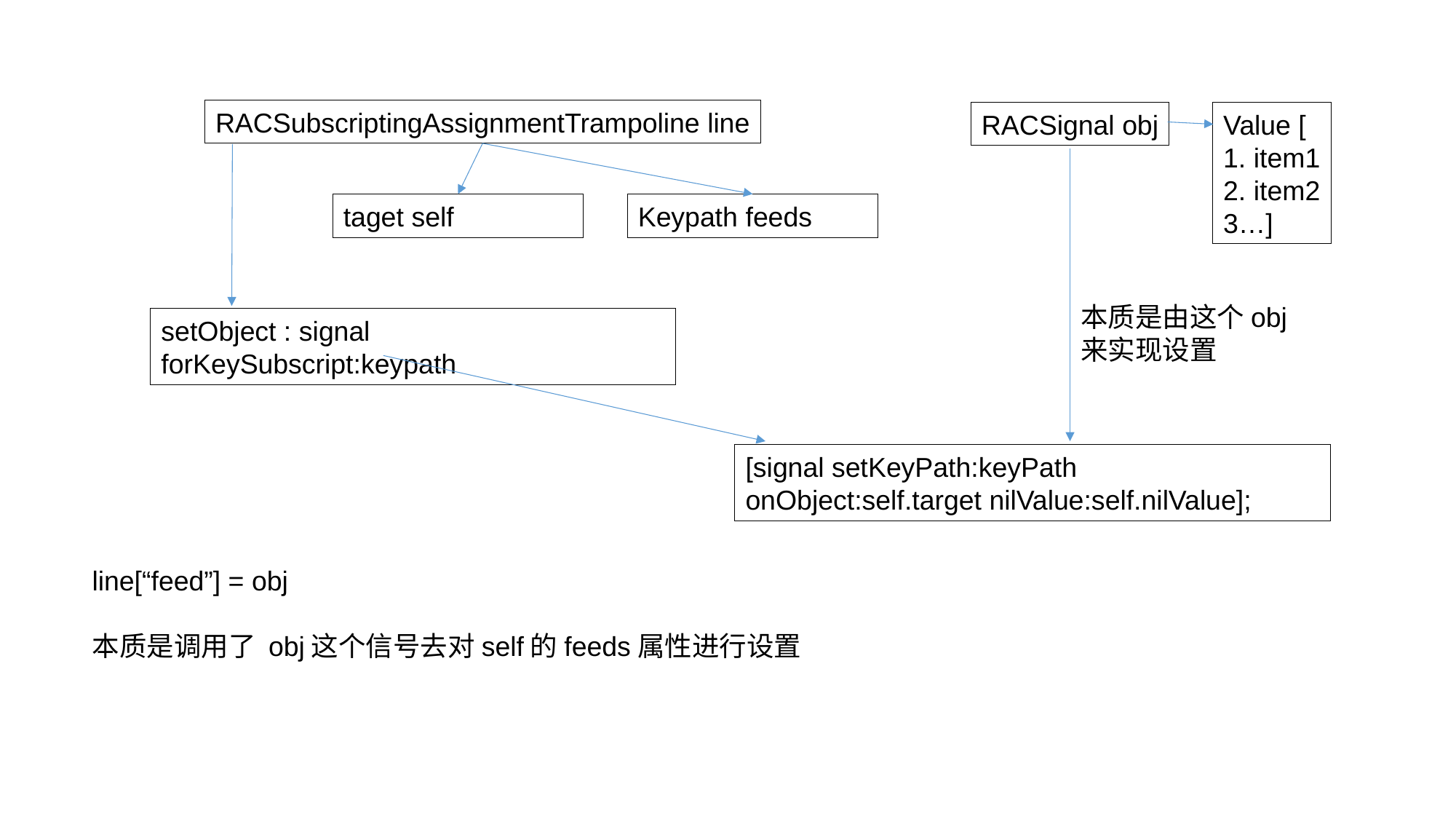

RACSubscriptingAssignmentTrampoline line
RACSignal obj
Value [
1. item1
2. item2
3…]
taget self
Keypath feeds
本质是由这个obj来实现设置
setObject : signal forKeySubscript:keypath
[signal setKeyPath:keyPath onObject:self.target nilValue:self.nilValue];
line[“feed”] = obj

本质是调用了 obj这个信号去对self的feeds属性进行设置